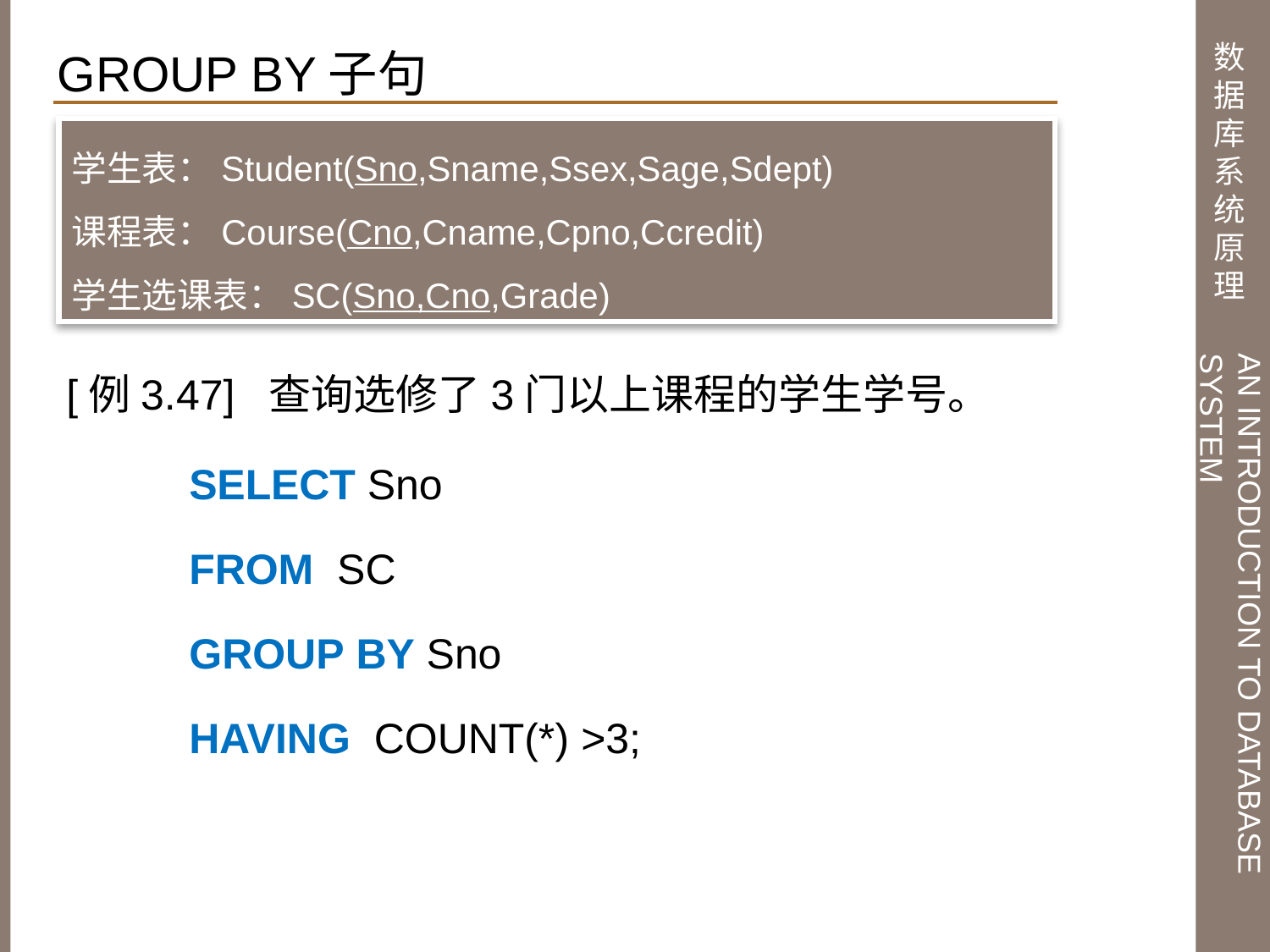

GROUP BY子句
学生表：Student(Sno,Sname,Ssex,Sage,Sdept)
课程表：Course(Cno,Cname,Cpno,Ccredit)
学生选课表：SC(Sno,Cno,Grade)
[例3.47]  查询选修了3门以上课程的学生学号。
     SELECT Sno
     FROM  SC
     GROUP BY Sno
     HAVING  COUNT(*) >3;